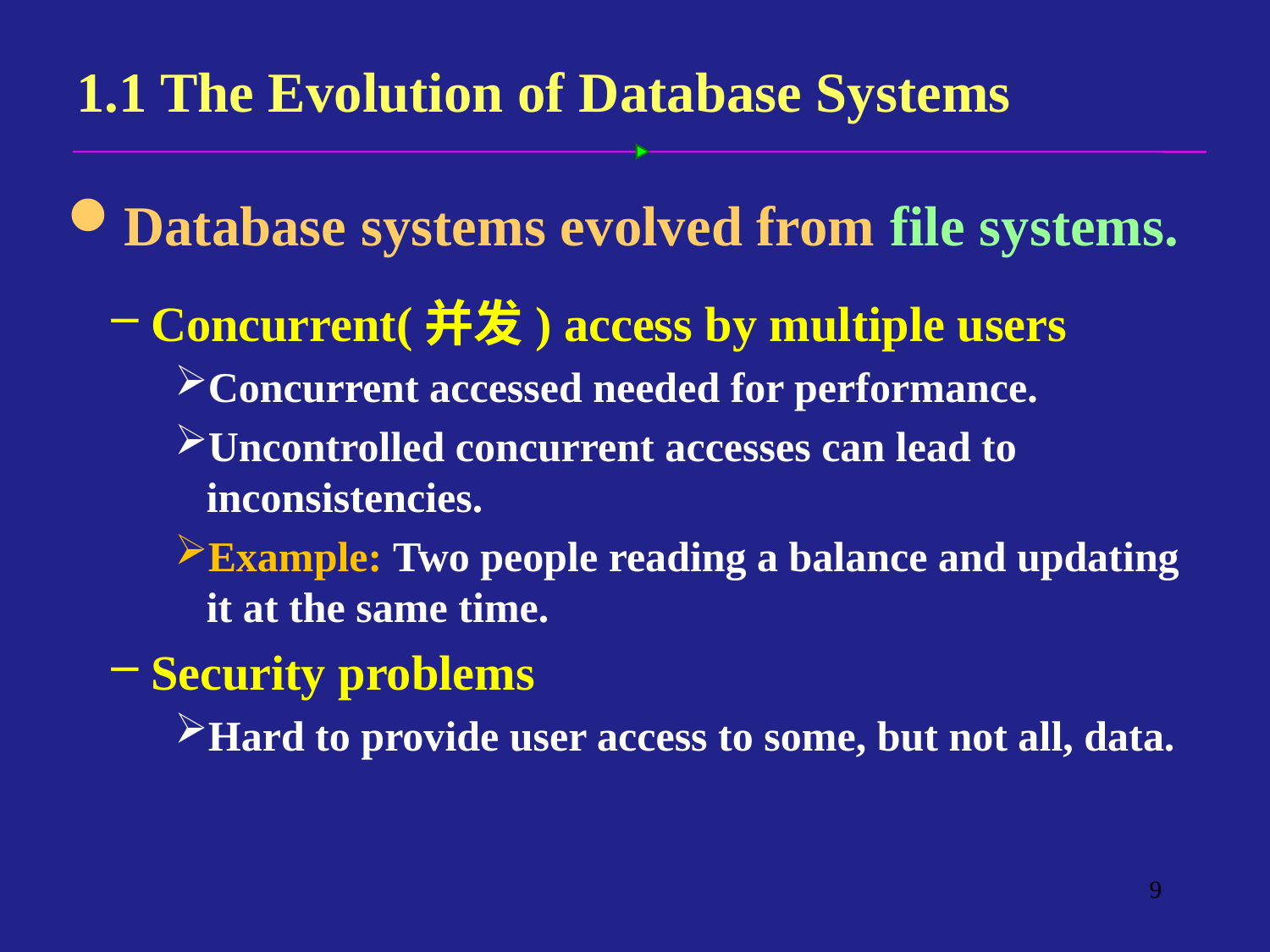

# 1.1 The Evolution of Database Systems

Database systems evolved from file systems.
Concurrent(并发) access by multiple users
Concurrent accessed needed for performance.
Uncontrolled concurrent accesses can lead to inconsistencies.
Example: Two people reading a balance and updating it at the same time.
Security problems
Hard to provide user access to some, but not all, data.

9